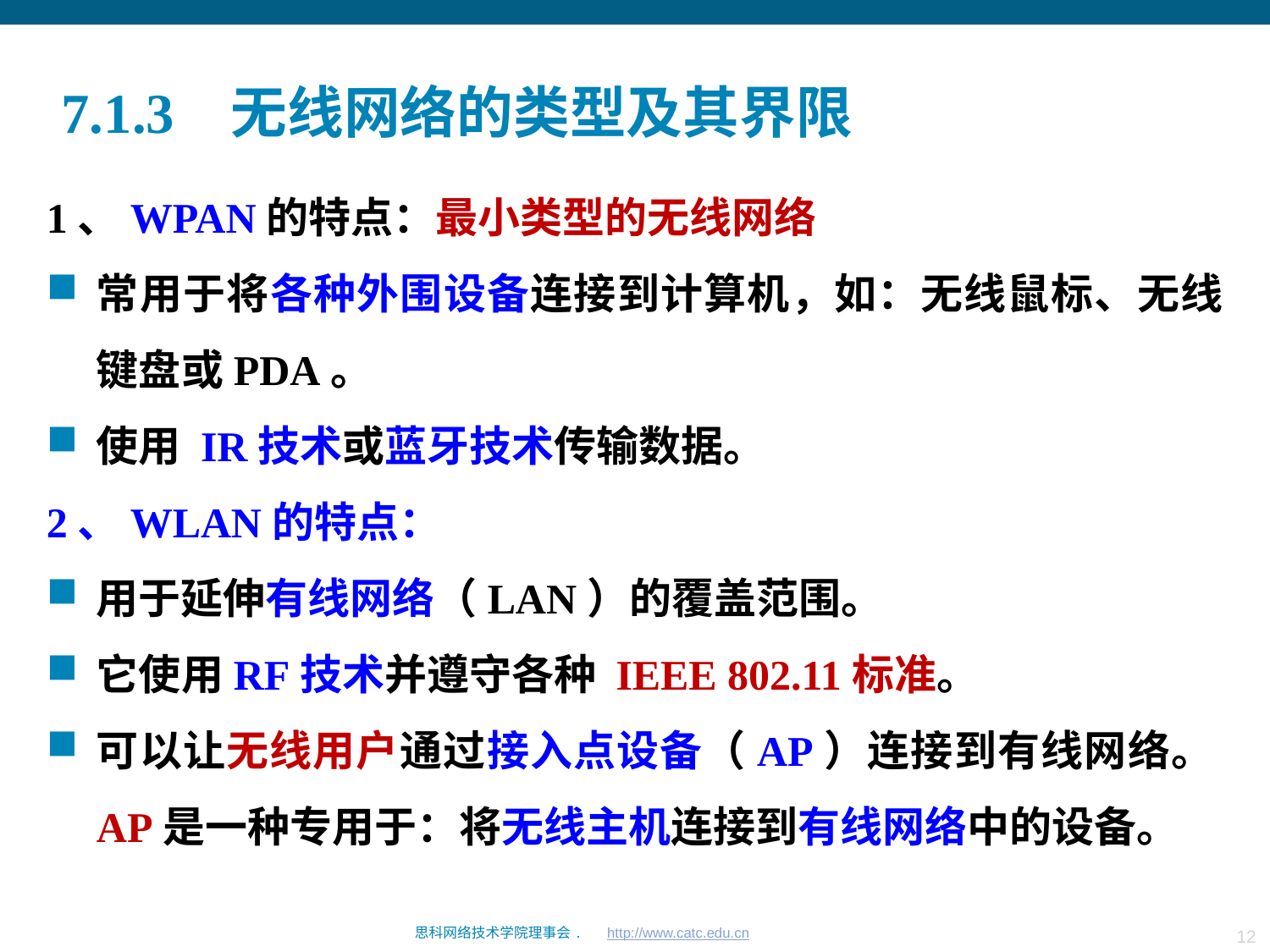

# 7.1.3   无线网络的类型及其界限
1、WPAN的特点：最小类型的无线网络
常用于将各种外围设备连接到计算机，如：无线鼠标、无线键盘或PDA。
使用 IR技术或蓝牙技术传输数据。
2、WLAN的特点：
用于延伸有线网络（LAN）的覆盖范围。
它使用RF技术并遵守各种 IEEE 802.11标准。
可以让无线用户通过接入点设备（AP）连接到有线网络。AP是一种专用于：将无线主机连接到有线网络中的设备。